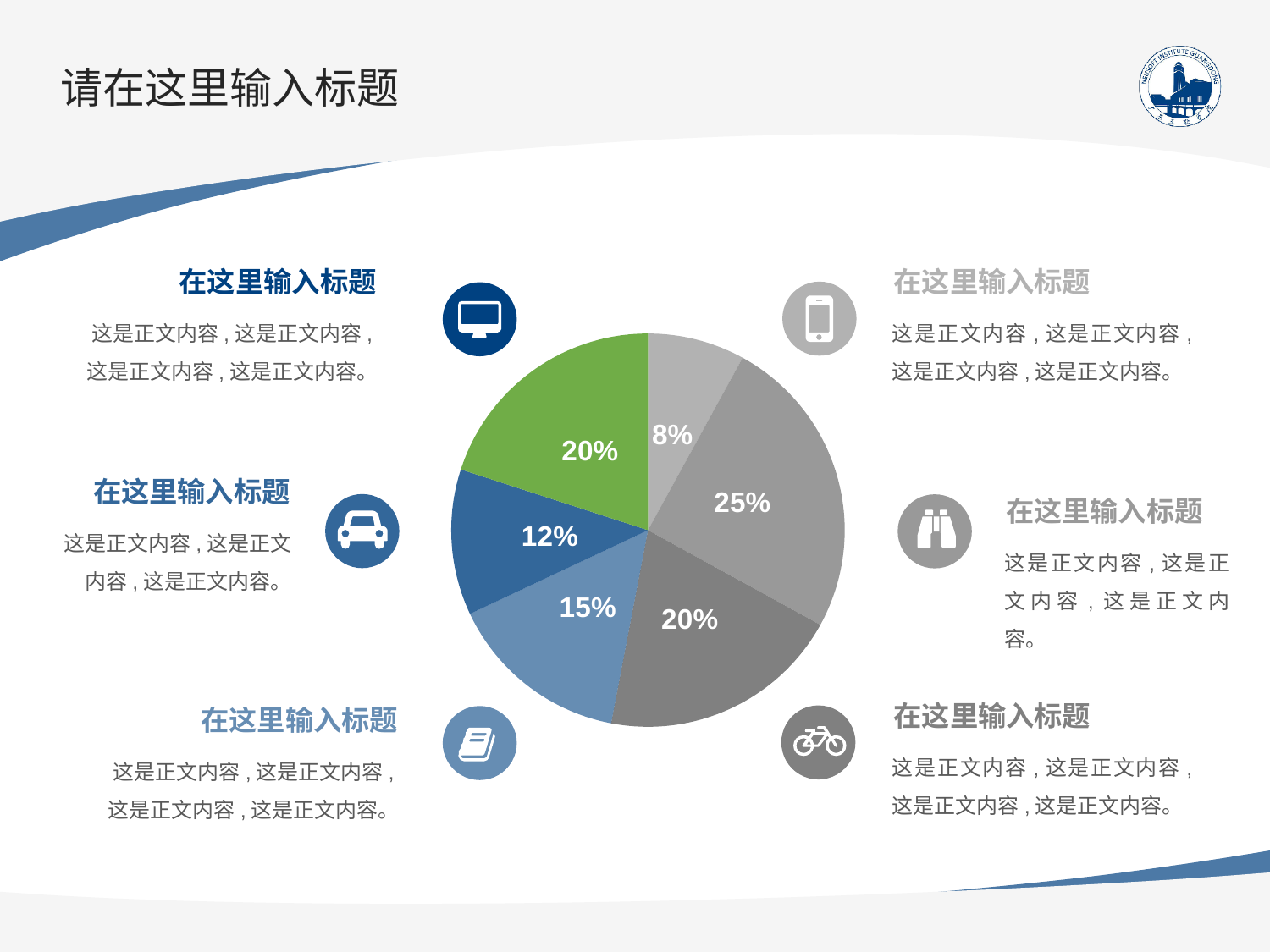

# 请在这里输入标题
在这里输入标题
在这里输入标题

这是正文内容,这是正文内容,这是正文内容,这是正文内容。
这是正文内容,这是正文内容,这是正文内容,这是正文内容。

### Chart

| Category | 数据  |
|---|---|
| 1st Qtr | 0.08 |
| 2nd Qtr | 0.25 |
| 3rd Qtr | 0.2 |
| 4th Qtr | 0.15 |
| 5th Qtr | 0.12 |
| 6th Qtr | 0.2 |
在这里输入标题

在这里输入标题

这是正文内容,这是正文内容,这是正文内容。
这是正文内容,这是正文内容,这是正文内容。
在这里输入标题
在这里输入标题

这是正文内容,这是正文内容,这是正文内容,这是正文内容。
这是正文内容,这是正文内容,这是正文内容,这是正文内容。